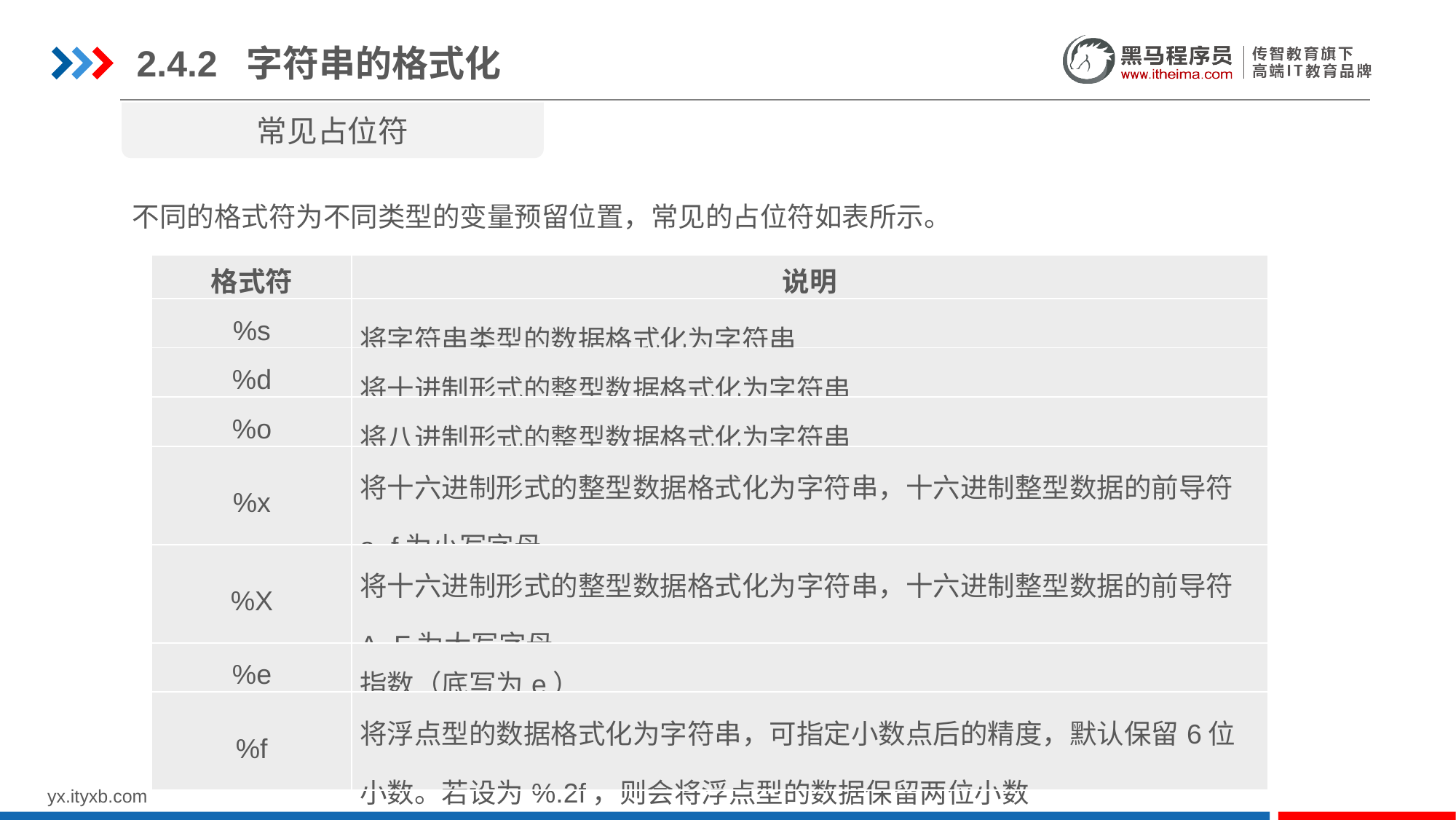

2.4.2  字符串的格式化

常见占位符
不同的格式符为不同类型的变量预留位置，常见的占位符如表所示。
| 格式符 | 说明 |
| --- | --- |
| %s | 将字符串类型的数据格式化为字符串 |
| %d | 将十进制形式的整型数据格式化为字符串 |
| %o | 将八进制形式的整型数据格式化为字符串 |
| %x | 将十六进制形式的整型数据格式化为字符串，十六进制整型数据的前导符a~f为小写字母 |
| %X | 将十六进制形式的整型数据格式化为字符串，十六进制整型数据的前导符A~F为大写字母 |
| %e | 指数（底写为e） |
| %f | 将浮点型的数据格式化为字符串，可指定小数点后的精度，默认保留6位小数。若设为%.2f，则会将浮点型的数据保留两位小数 |